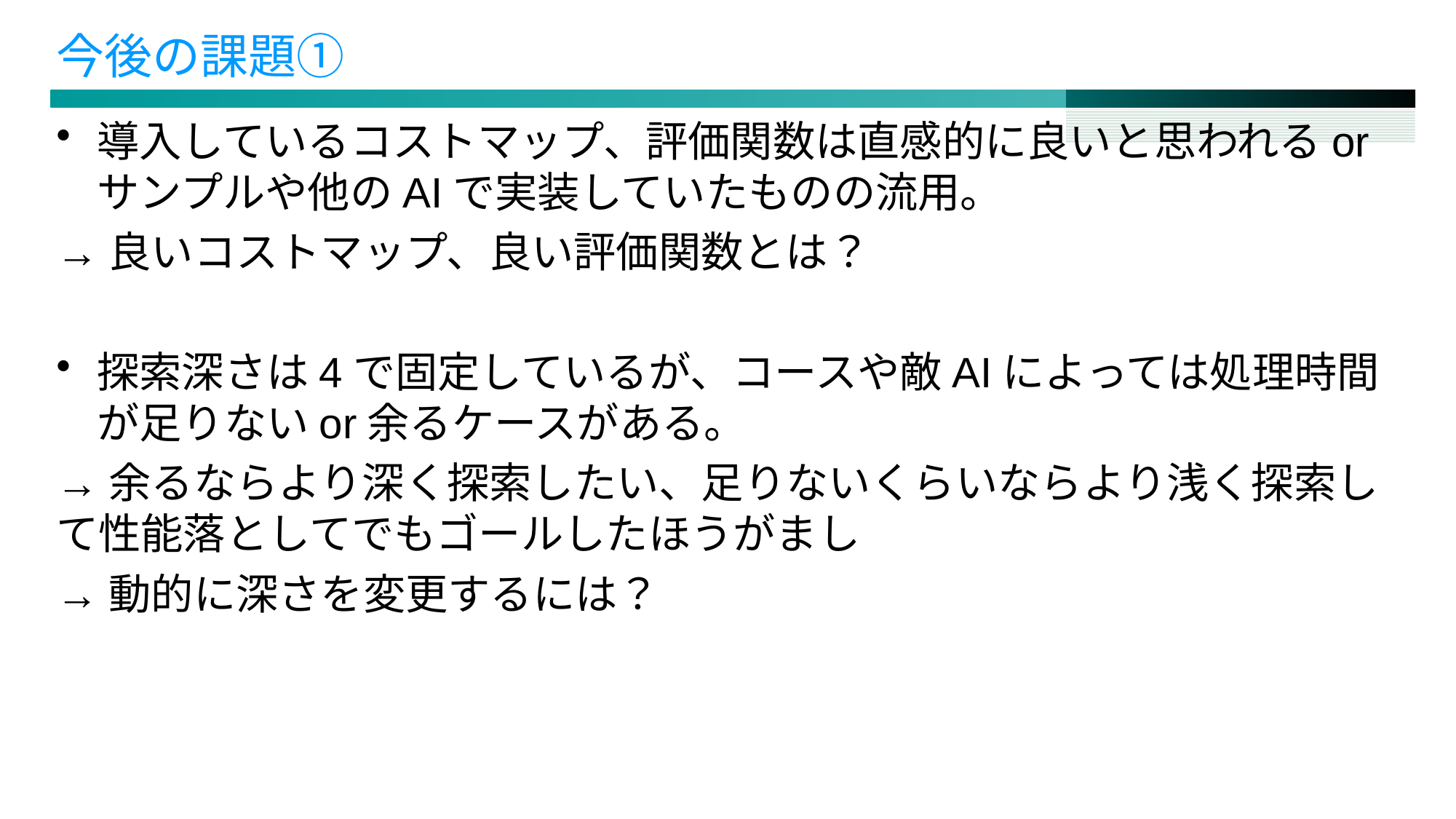

# 今後の課題①
導入しているコストマップ、評価関数は直感的に良いと思われるor
サンプルや他のAIで実装していたものの流用。
→良いコストマップ、良い評価関数とは？

探索深さは4で固定しているが、コースや敵AIによっては処理時間が足りないor余るケースがある。
→余るならより深く探索したい、足りないくらいならより浅く探索して性能落としてでもゴールしたほうがまし
→動的に深さを変更するには？